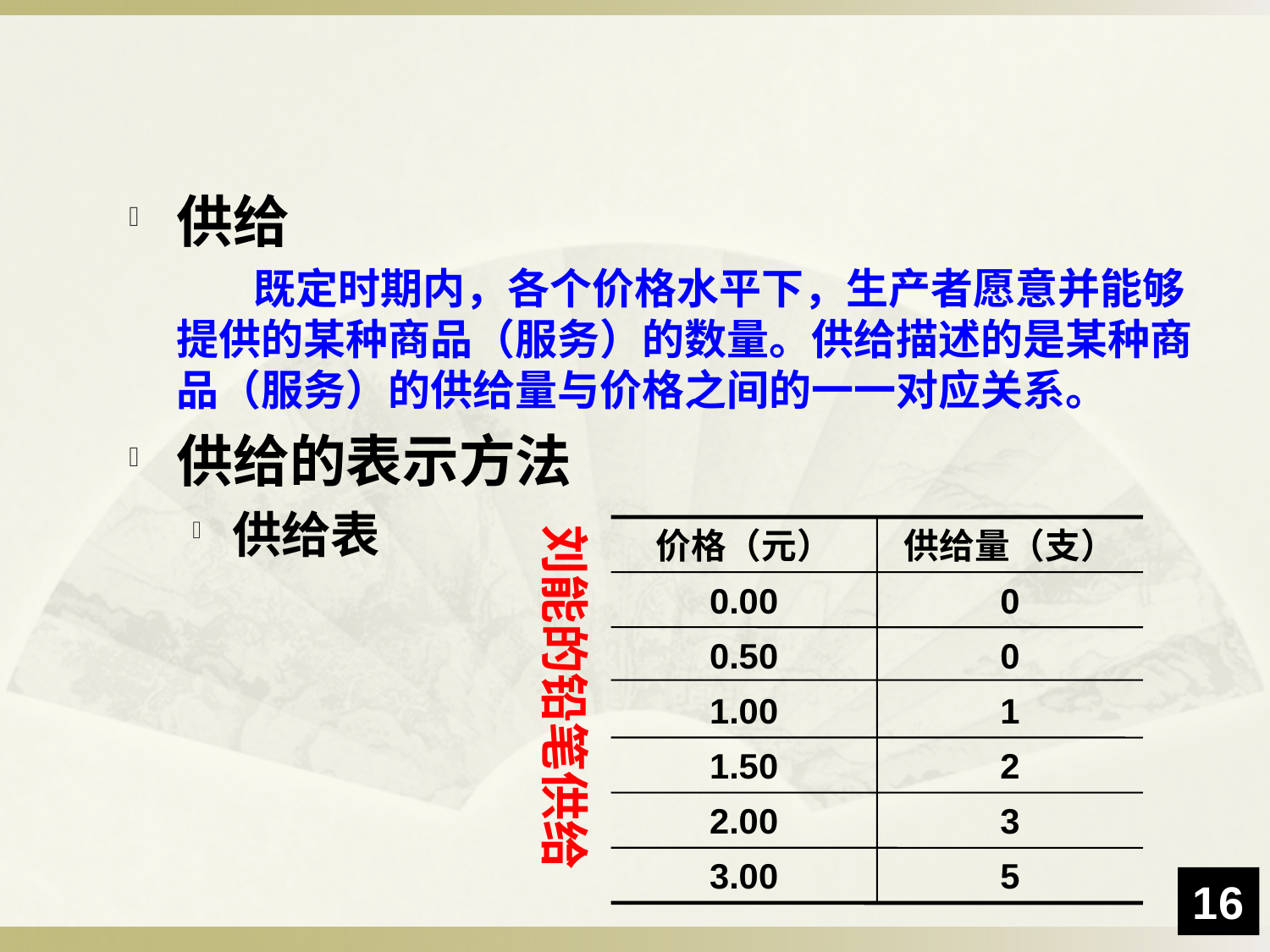

供给
            既定时期内，各个价格水平下，生产者愿意并能够提供的某种商品（服务）的数量。供给描述的是某种商品（服务）的供给量与价格之间的一一对应关系。
供给的表示方法
供给表
刘能的铅笔供给
价格（元）

供给量（支）

0.00

0

0.50

0

1.00

1

1.50

2

2.00

3

3.00

5

16